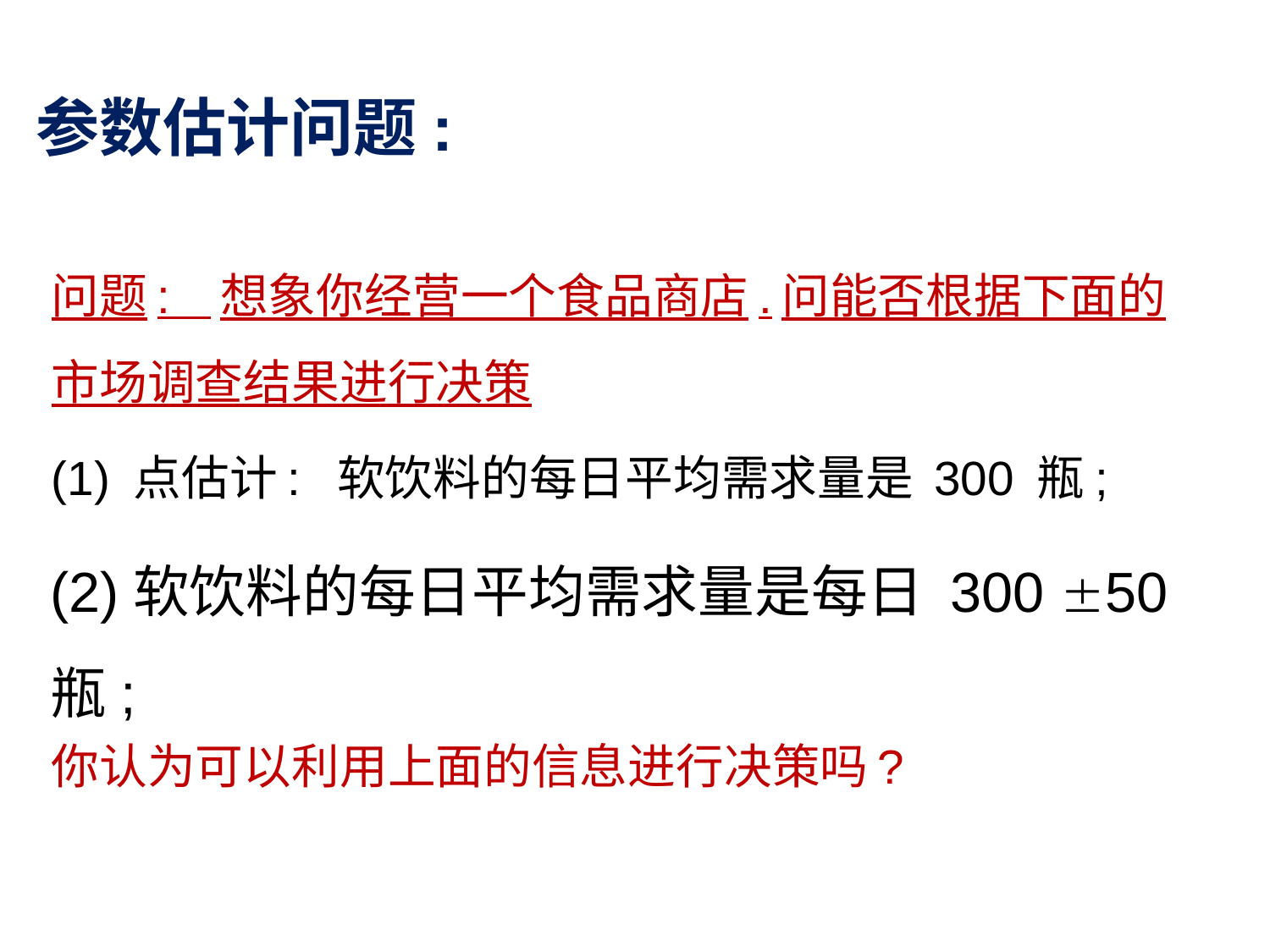

# 参数估计问题:
问题:   想象你经营一个食品商店.问能否根据下面的市场调查结果进行决策
(1) 点估计:  软饮料的每日平均需求量是 300 瓶;

你认为可以利用上面的信息进行决策吗?

(2)软饮料的每日平均需求量是每日 300 ±50瓶;